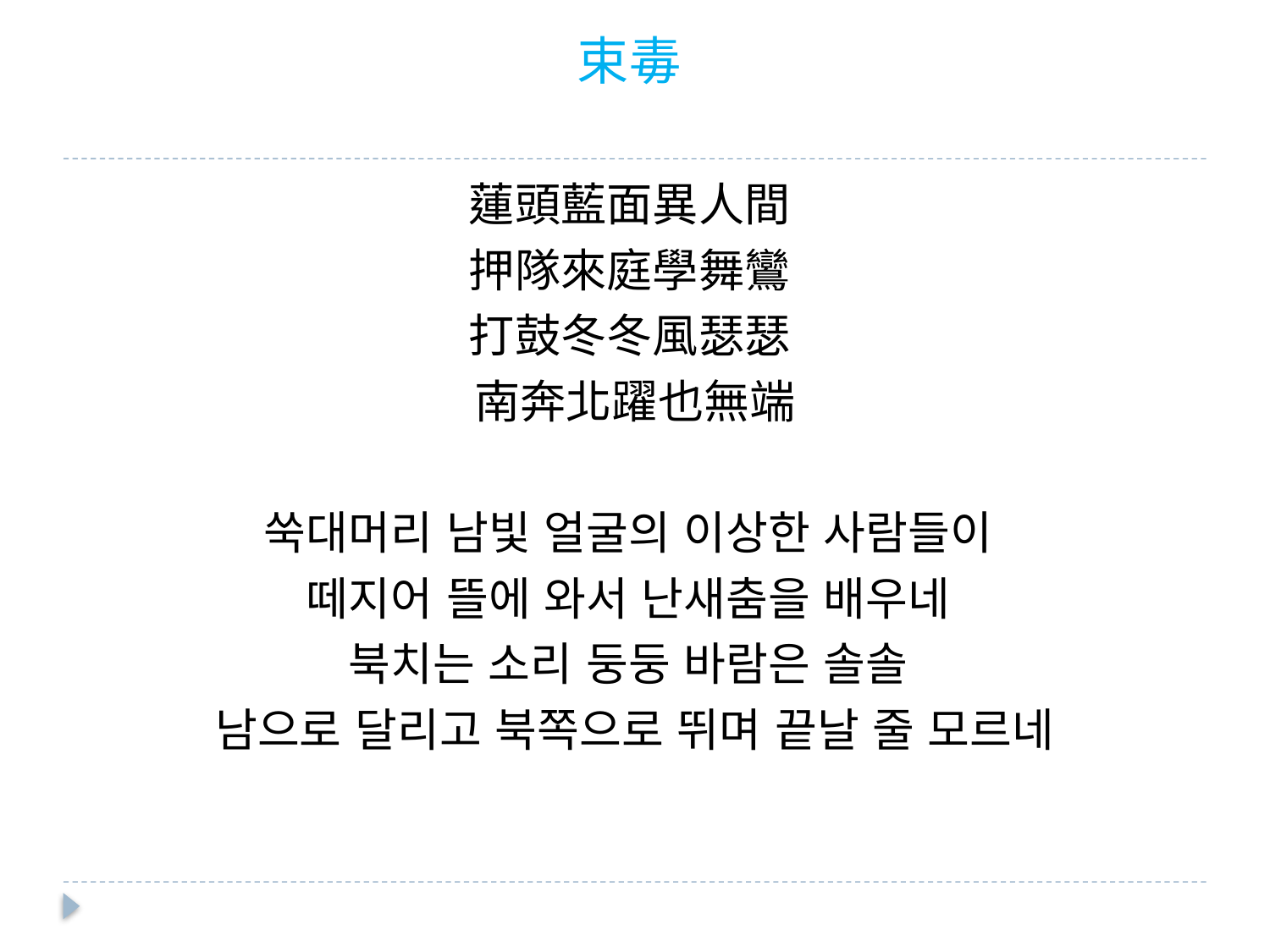

# 束毒
蓮頭藍面異人間
押隊來庭學舞鸞
打鼓冬冬風瑟瑟
南奔北躍也無端

쑥대머리 남빛 얼굴의 이상한 사람들이
떼지어 뜰에 와서 난새춤을 배우네
북치는 소리 둥둥 바람은 솔솔
남으로 달리고 북쪽으로 뛰며 끝날 줄 모르네